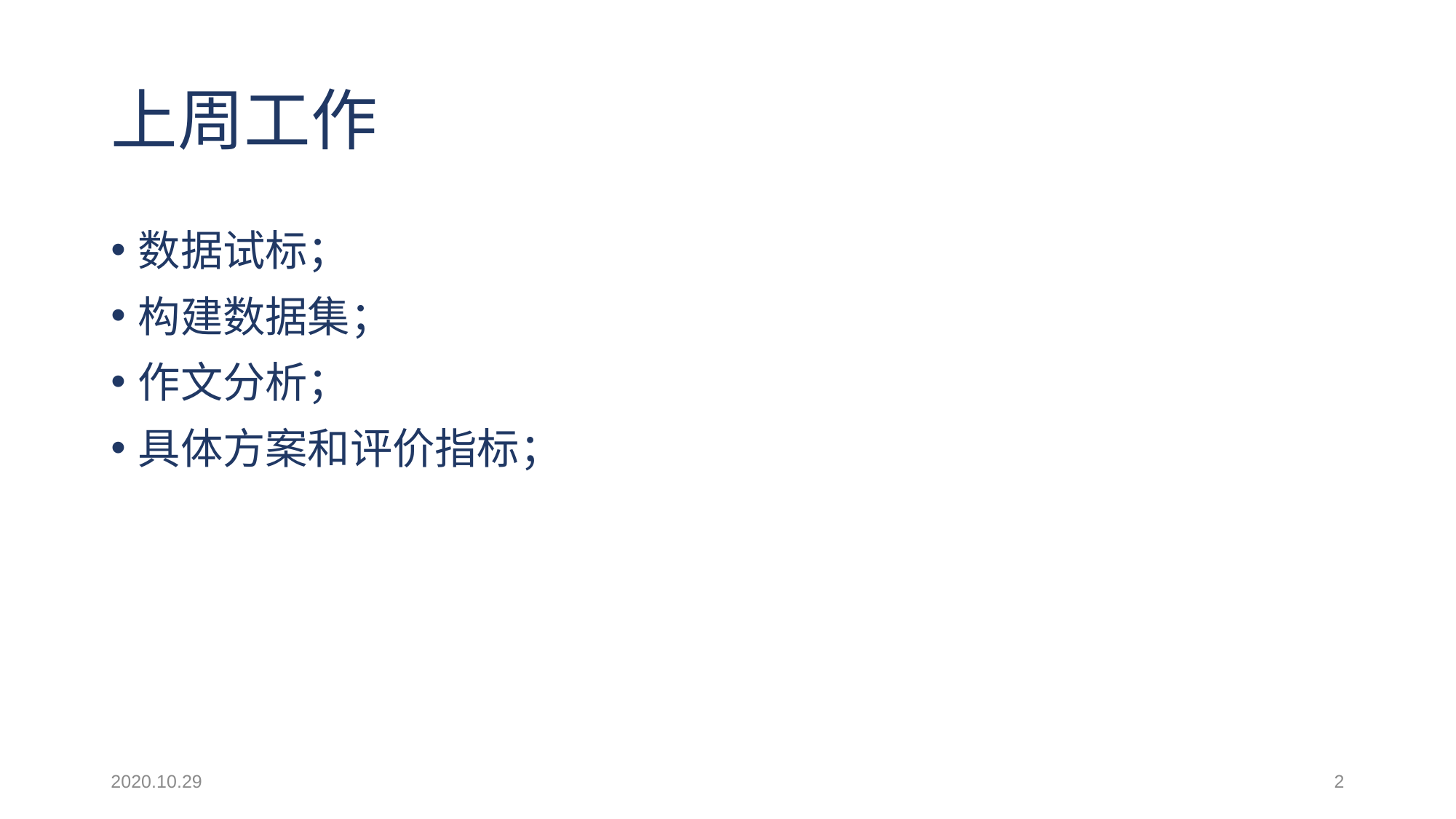

# 上周工作
数据试标；
构建数据集；
作文分析；
具体方案和评价指标；
2020.10.29
2